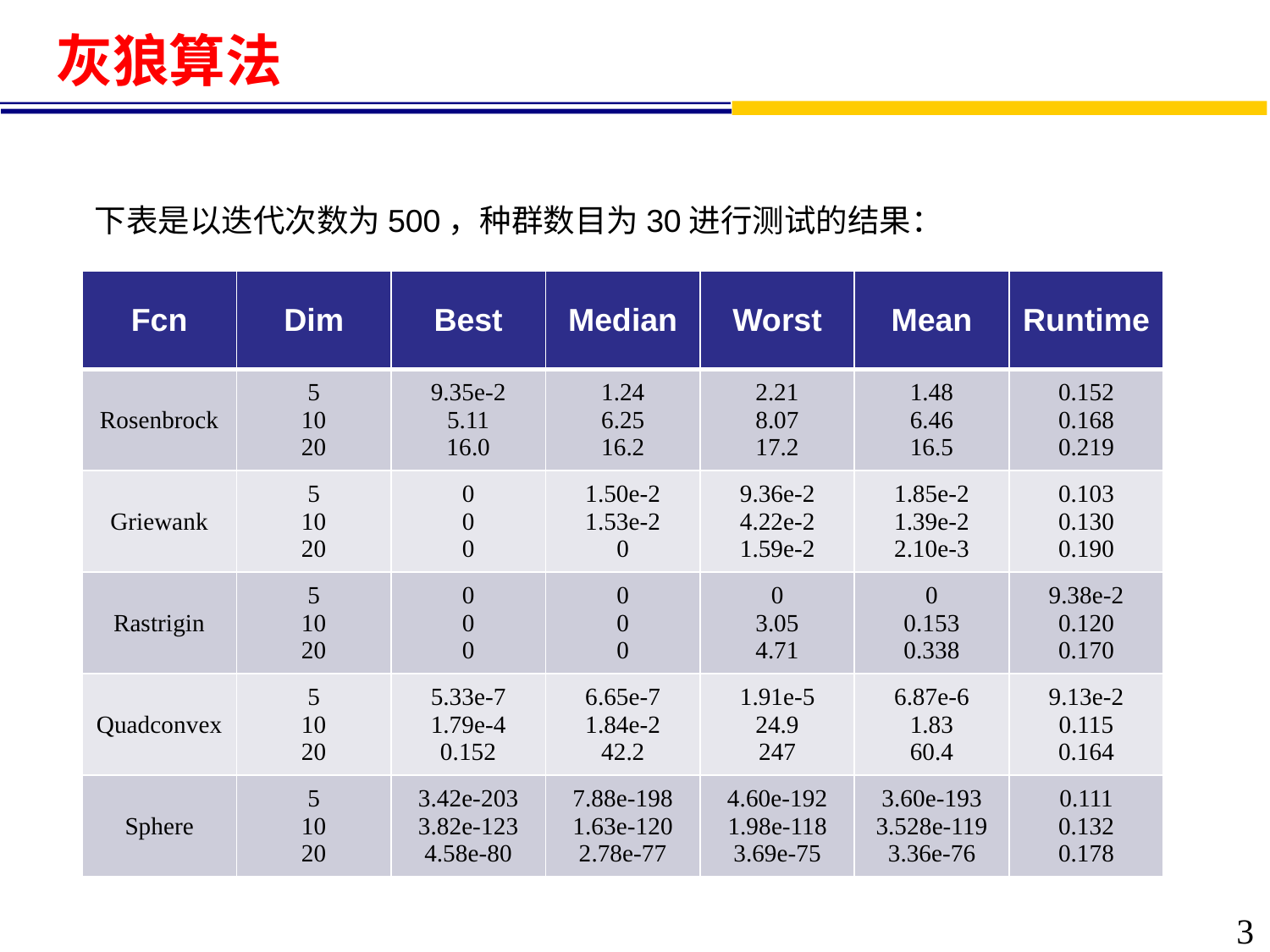

灰狼算法
下表是以迭代次数为500，种群数目为30进行测试的结果：
| Fcn | Dim | Best | Median | Worst | Mean | Runtime |
| --- | --- | --- | --- | --- | --- | --- |
| Rosenbrock | 5 10 20 | 9.35e-2 5.11 16.0 | 1.24 6.25 16.2 | 2.21 8.07 17.2 | 1.48 6.46 16.5 | 0.152 0.168 0.219 |
| Griewank | 5 10 20 | 0 0 0 | 1.50e-2 1.53e-2 0 | 9.36e-2 4.22e-2 1.59e-2 | 1.85e-2 1.39e-2 2.10e-3 | 0.103 0.130 0.190 |
| Rastrigin | 5 10 20 | 0 0 0 | 0 0 0 | 0 3.05 4.71 | 0 0.153 0.338 | 9.38e-2 0.120 0.170 |
| Quadconvex | 5 10 20 | 5.33e-7 1.79e-4 0.152 | 6.65e-7 1.84e-2 42.2 | 1.91e-5 24.9 247 | 6.87e-6 1.83 60.4 | 9.13e-2 0.115 0.164 |
| Sphere | 5 10 20 | 3.42e-203 3.82e-123 4.58e-80 | 7.88e-198 1.63e-120 2.78e-77 | 4.60e-192 1.98e-118 3.69e-75 | 3.60e-193 3.528e-119 3.36e-76 | 0.111 0.132 0.178 |
3